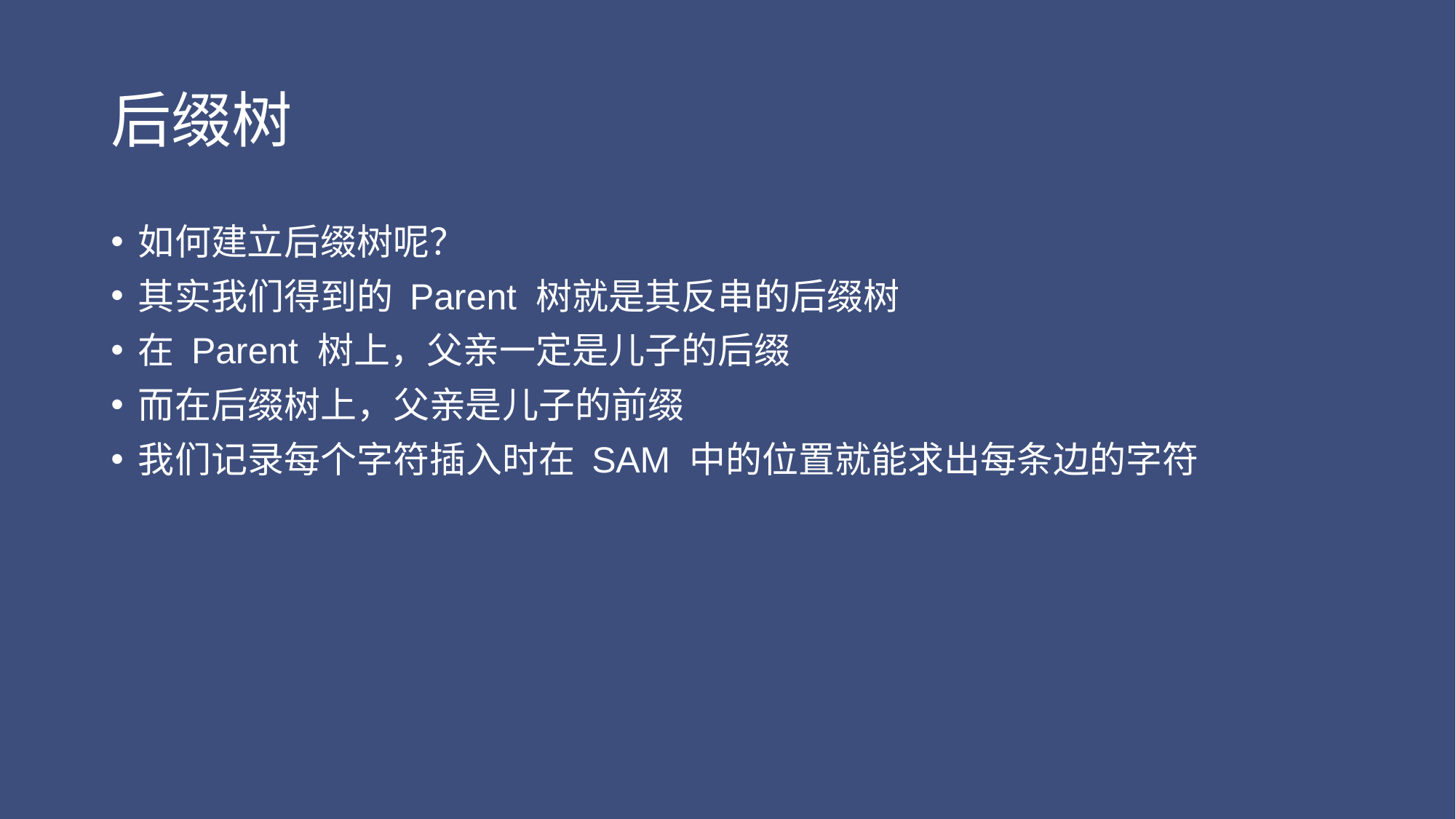

# 后缀树
如何建立后缀树呢？
其实我们得到的 Parent 树就是其反串的后缀树
在 Parent 树上，父亲一定是儿子的后缀
而在后缀树上，父亲是儿子的前缀
我们记录每个字符插入时在 SAM 中的位置就能求出每条边的字符